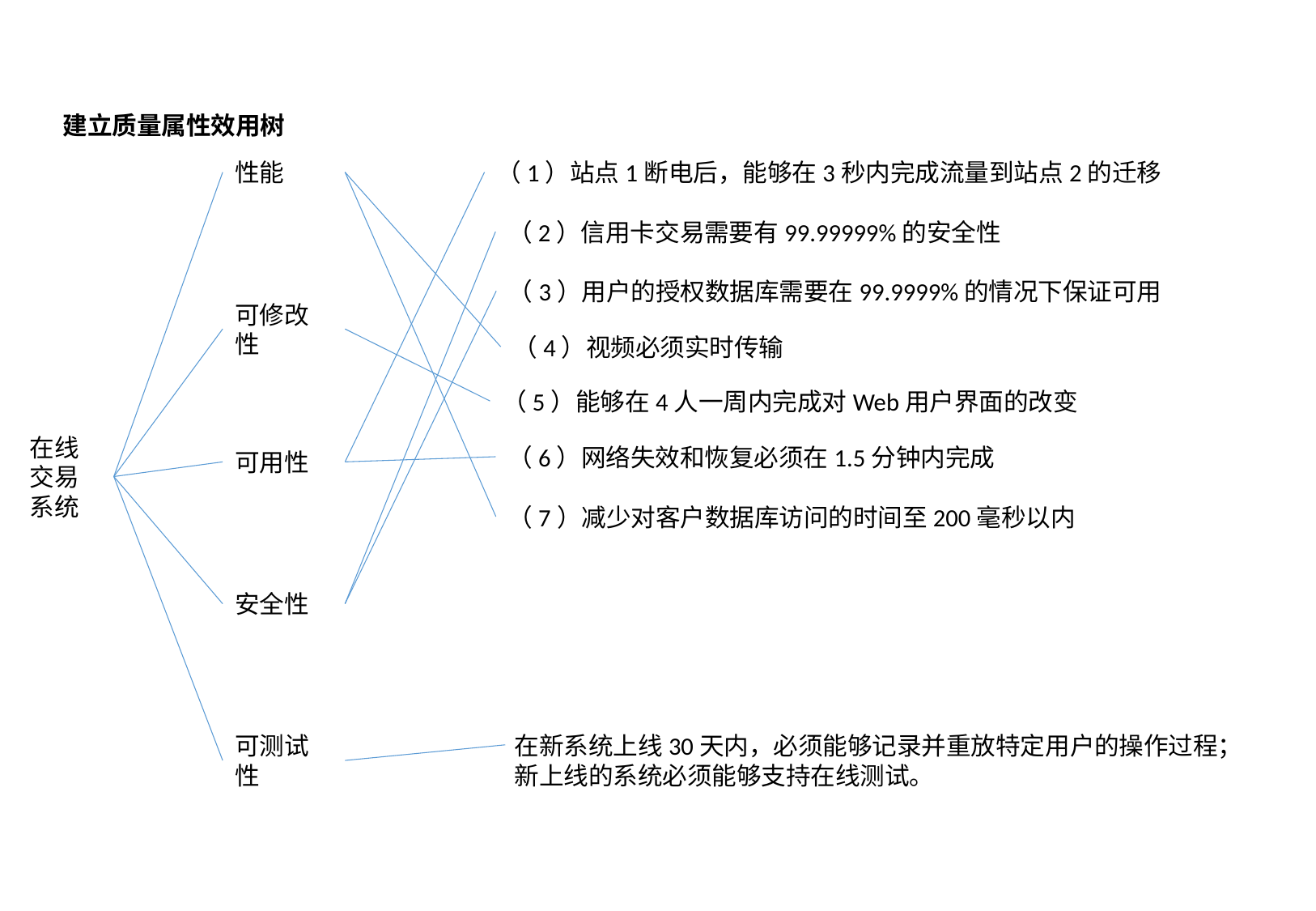

建立质量属性效用树
性能
（1）站点1断电后，能够在3秒内完成流量到站点2的迁移
（2）信用卡交易需要有99.99999%的安全性
（3）用户的授权数据库需要在99.9999%的情况下保证可用
可修改性
（4）视频必须实时传输
（5）能够在4人一周内完成对Web用户界面的改变
在线交易系统
（6）网络失效和恢复必须在1.5分钟内完成
可用性
（7）减少对客户数据库访问的时间至200毫秒以内
安全性
可测试性
在新系统上线30天内，必须能够记录并重放特定用户的操作过程；
新上线的系统必须能够支持在线测试。